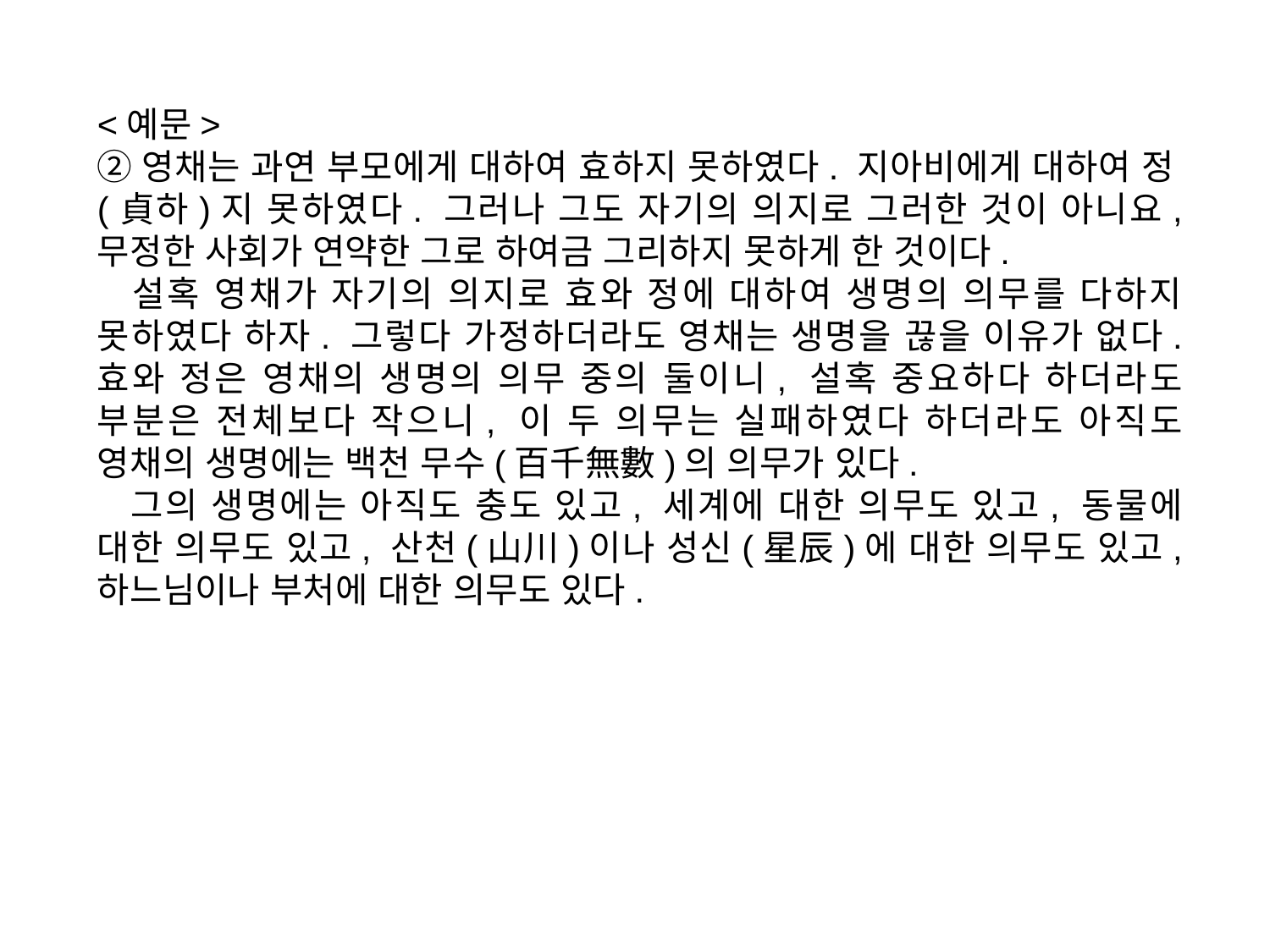

<예문>
②영채는 과연 부모에게 대하여 효하지 못하였다. 지아비에게 대하여 정(貞하)지 못하였다. 그러나 그도 자기의 의지로 그러한 것이 아니요, 무정한 사회가 연약한 그로 하여금 그리하지 못하게 한 것이다.
  설혹 영채가 자기의 의지로 효와 정에 대하여 생명의 의무를 다하지 못하였다 하자. 그렇다 가정하더라도 영채는 생명을 끊을 이유가 없다. 효와 정은 영채의 생명의 의무 중의 둘이니, 설혹 중요하다 하더라도 부분은 전체보다 작으니, 이 두 의무는 실패하였다 하더라도 아직도 영채의 생명에는 백천 무수(百千無數)의 의무가 있다.
  그의 생명에는 아직도 충도 있고, 세계에 대한 의무도 있고, 동물에 대한 의무도 있고, 산천(山川)이나 성신(星辰)에 대한 의무도 있고, 하느님이나 부처에 대한 의무도 있다.